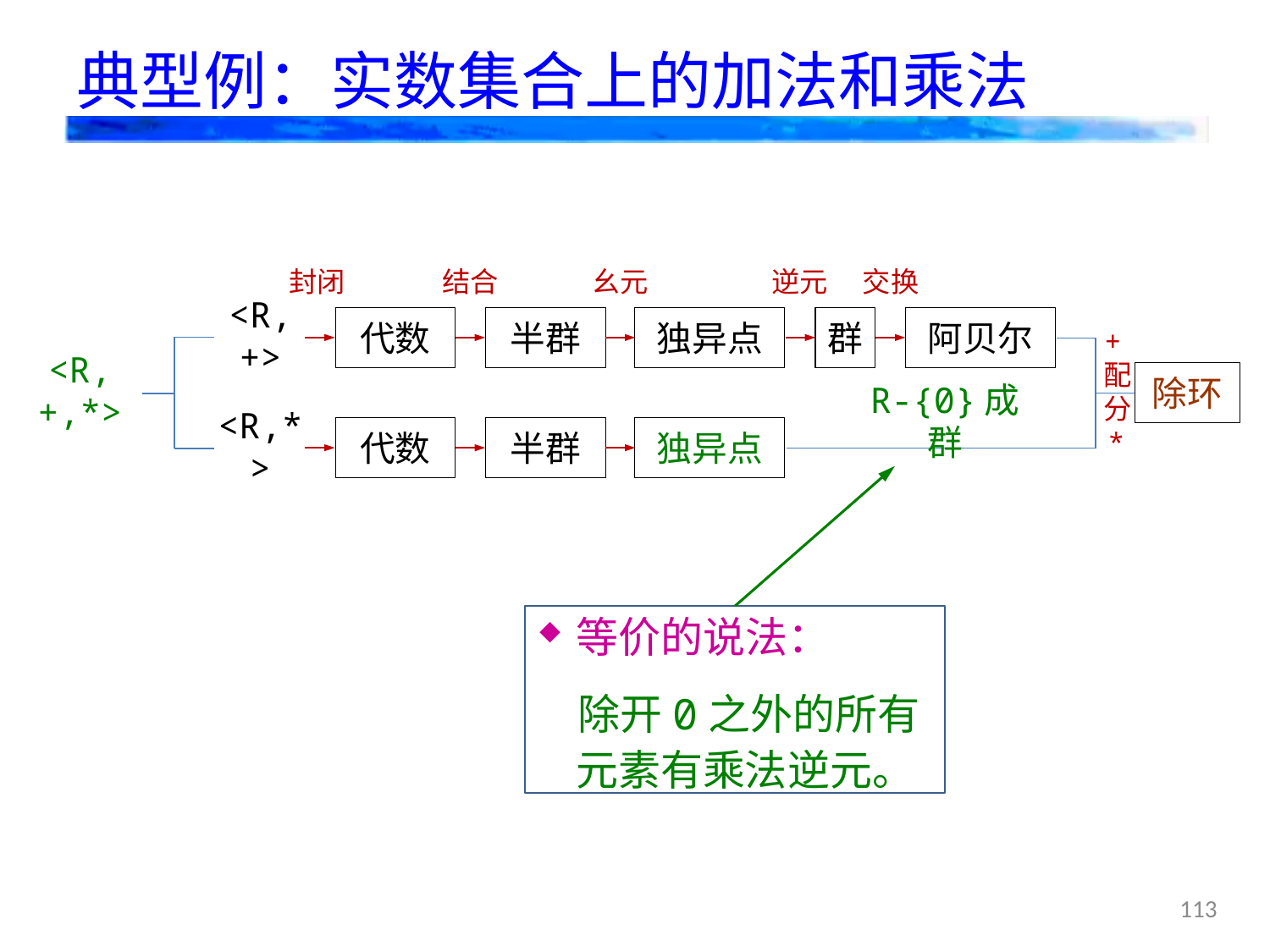

# 典型例：实数集合上的加法和乘法
封闭
代数
结合
半群
幺元
独异点
逆元
群
交换
阿贝尔
<R,+>
<R,*>
+配分*
除环
R-{0}成群
<R,+,*>
代数
半群
独异点
等价的说法：
除开0之外的所有元素有乘法逆元。
113